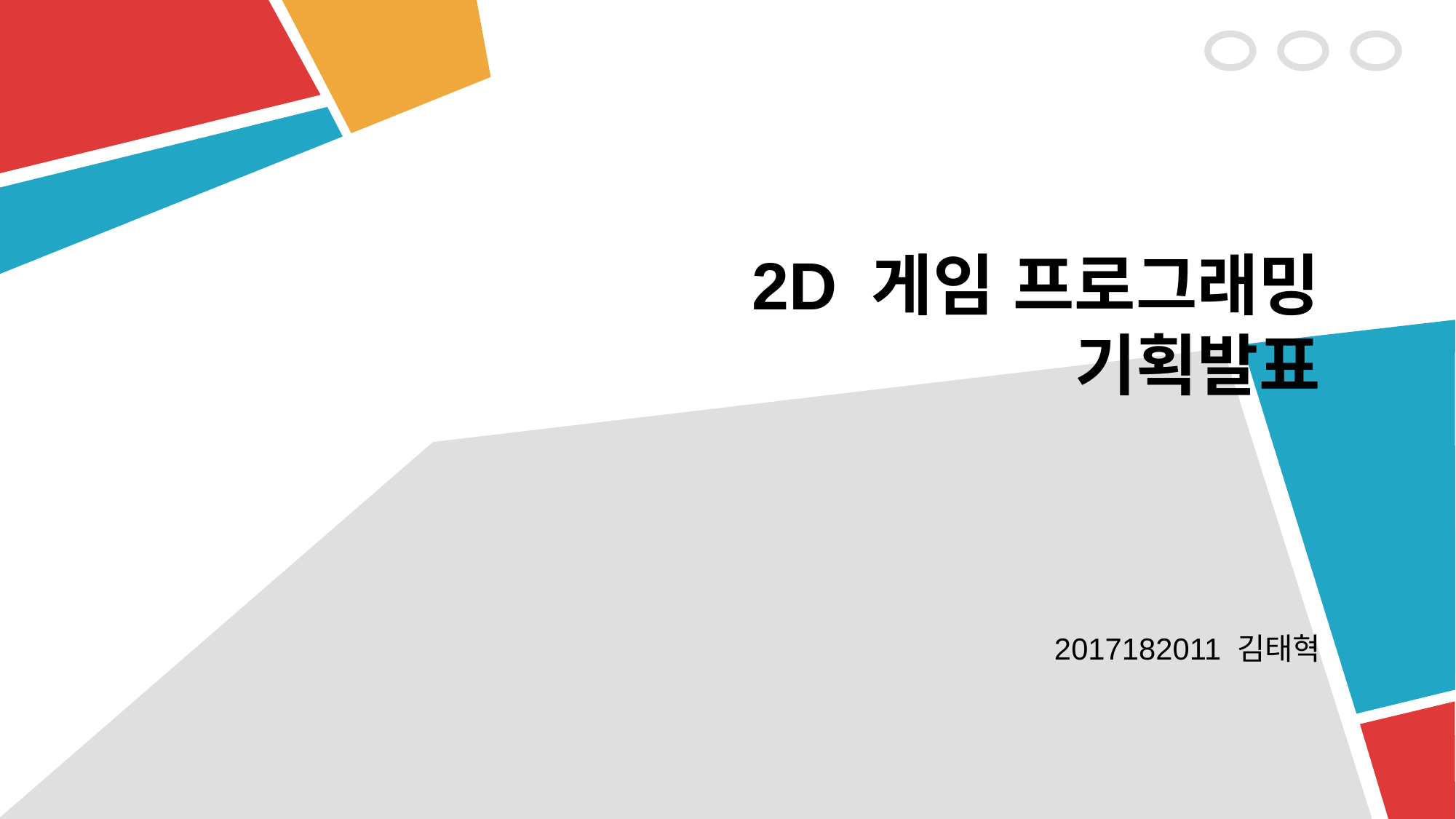

# 2D 게임 프로그래밍 기획발표
2017182011 김태혁